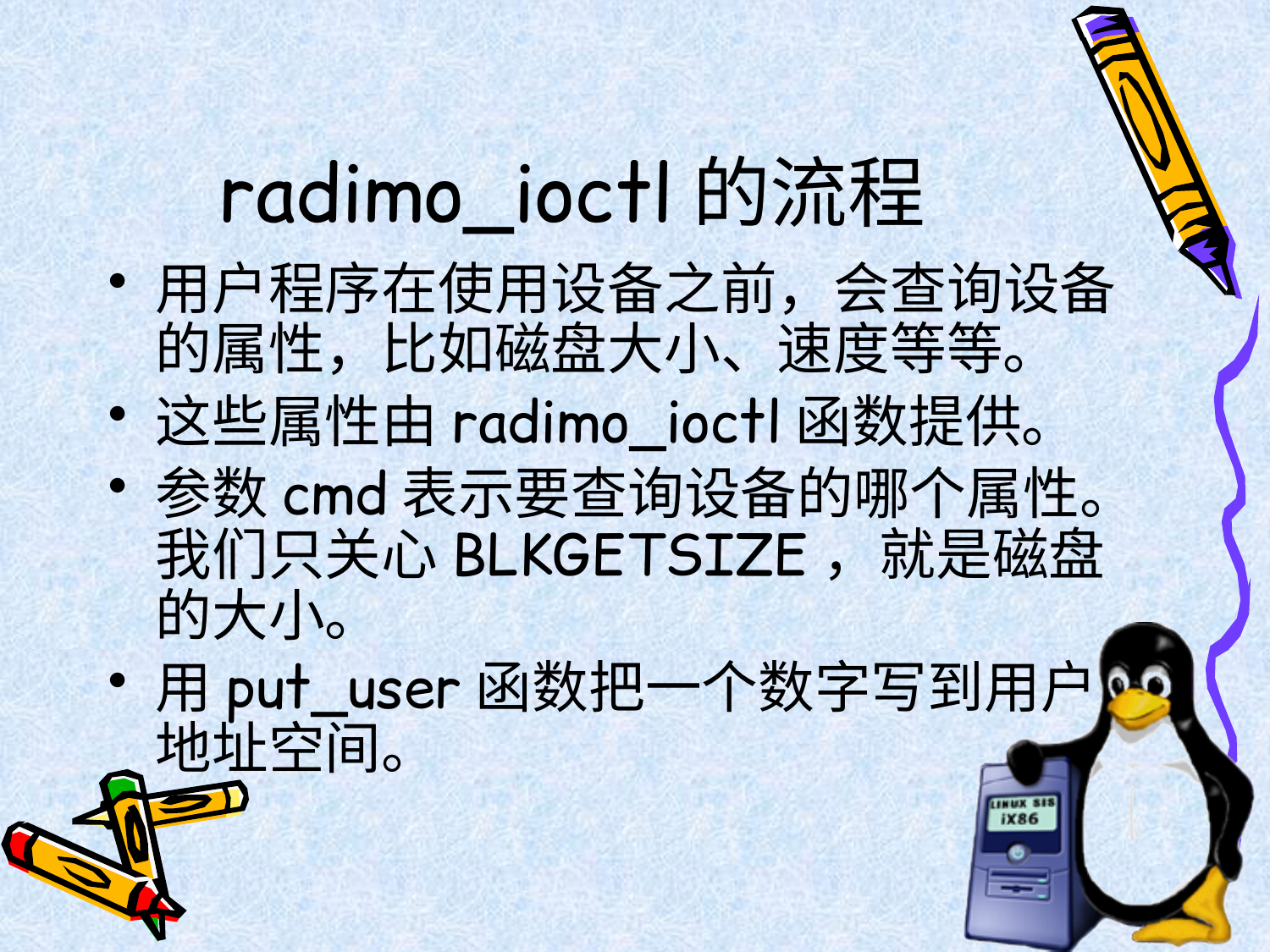

# radimo_ioctl的流程
用户程序在使用设备之前，会查询设备的属性，比如磁盘大小、速度等等。
这些属性由radimo_ioctl函数提供。
参数cmd表示要查询设备的哪个属性。我们只关心BLKGETSIZE，就是磁盘的大小。
用put_user函数把一个数字写到用户地址空间。